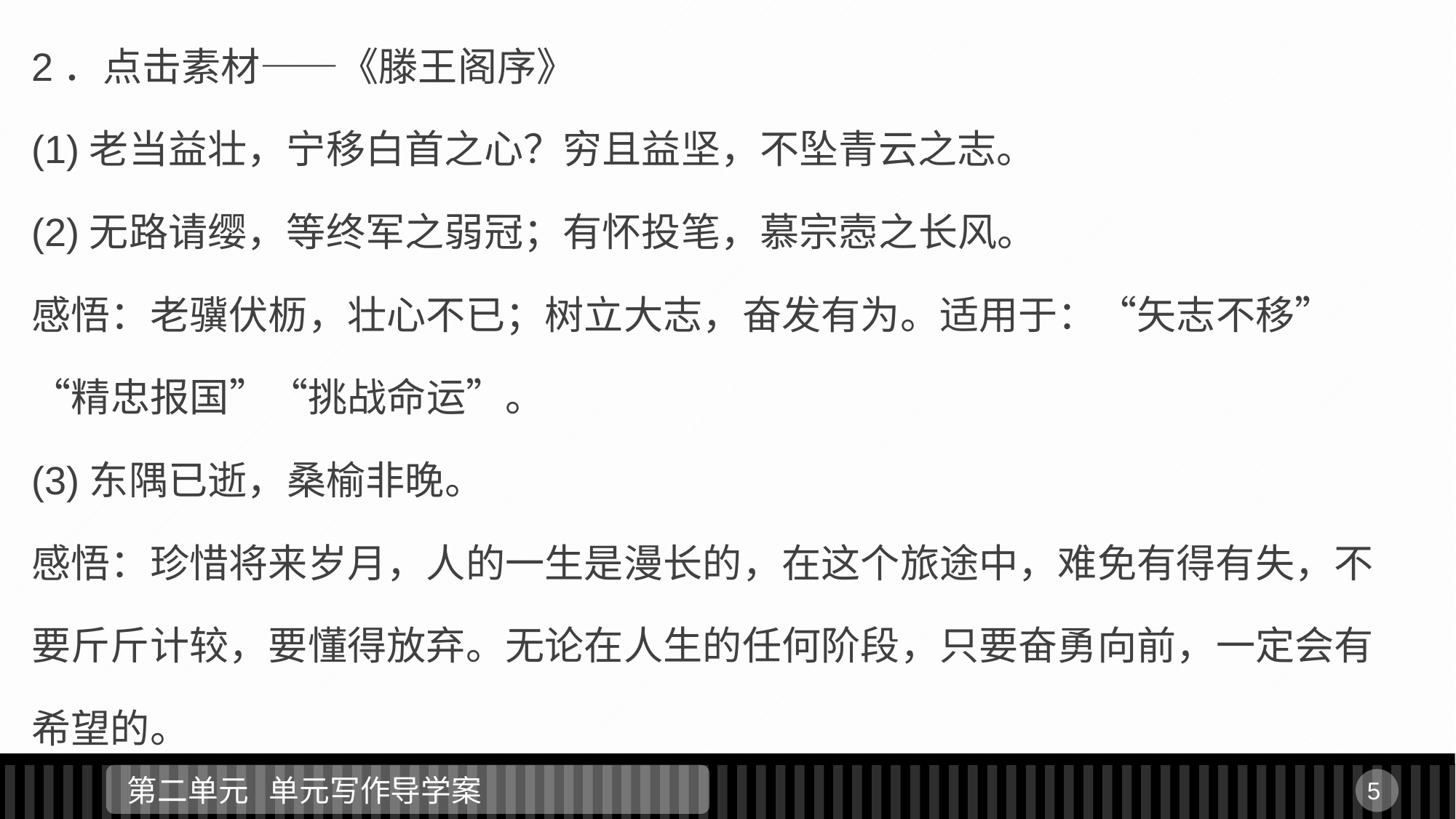

2．点击素材——《滕王阁序》
(1)老当益壮，宁移白首之心？穷且益坚，不坠青云之志。
(2)无路请缨，等终军之弱冠；有怀投笔，慕宗悫之长风。
感悟：老骥伏枥，壮心不已；树立大志，奋发有为。适用于：“矢志不移”“精忠报国”“挑战命运”。
(3)东隅已逝，桑榆非晚。
感悟：珍惜将来岁月，人的一生是漫长的，在这个旅途中，难免有得有失，不要斤斤计较，要懂得放弃。无论在人生的任何阶段，只要奋勇向前，一定会有希望的。